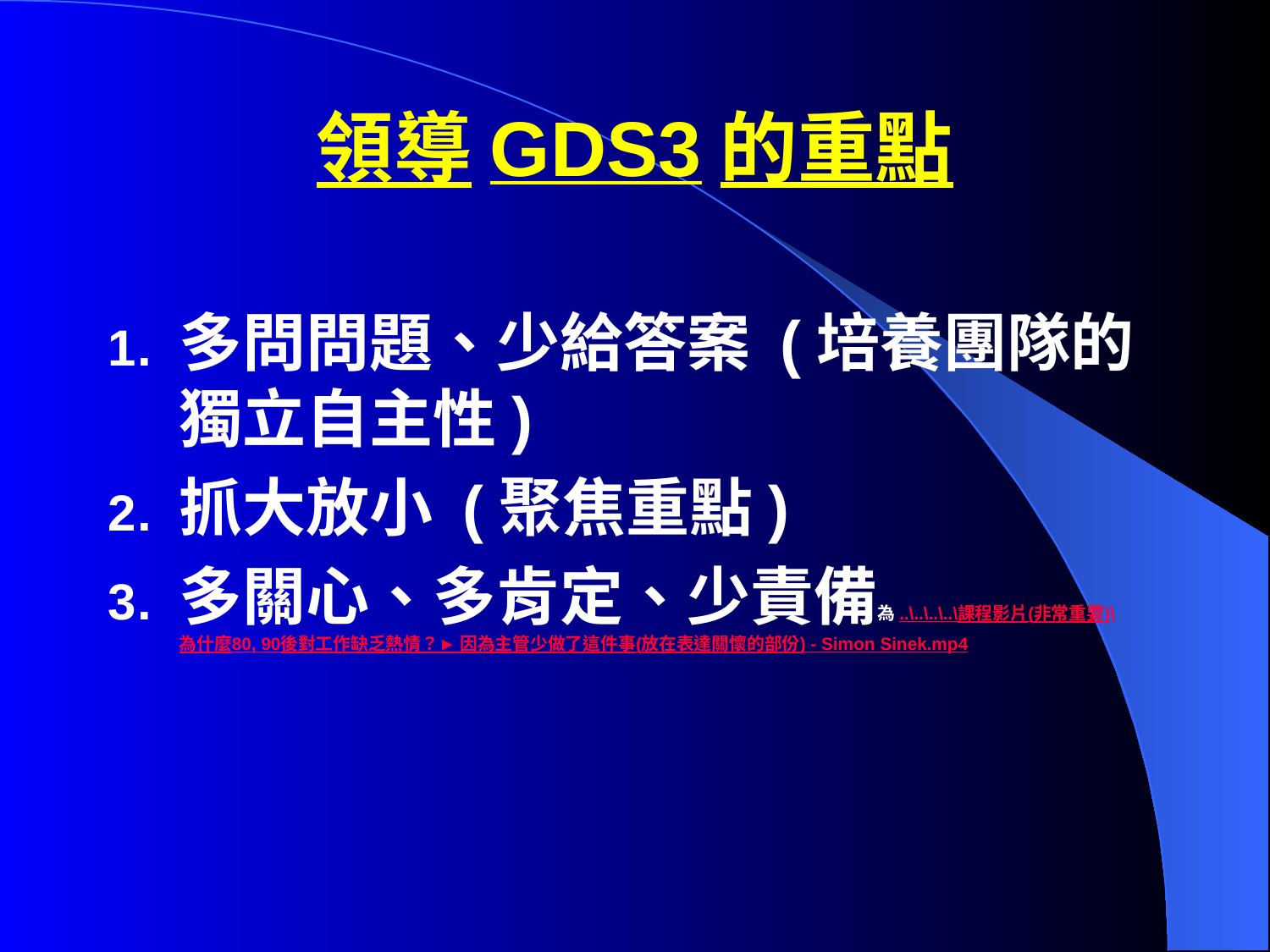

# 領導GDS3的重點
多問問題、少給答案 (培養團隊的獨立自主性)
抓大放小 (聚焦重點)
多關心、多肯定、少責備為..\..\..\..\課程影片(非常重要)\為什麼80, 90後對工作缺乏熱情？► 因為主管少做了這件事(放在表達關懷的部份) - Simon Sinek.mp4